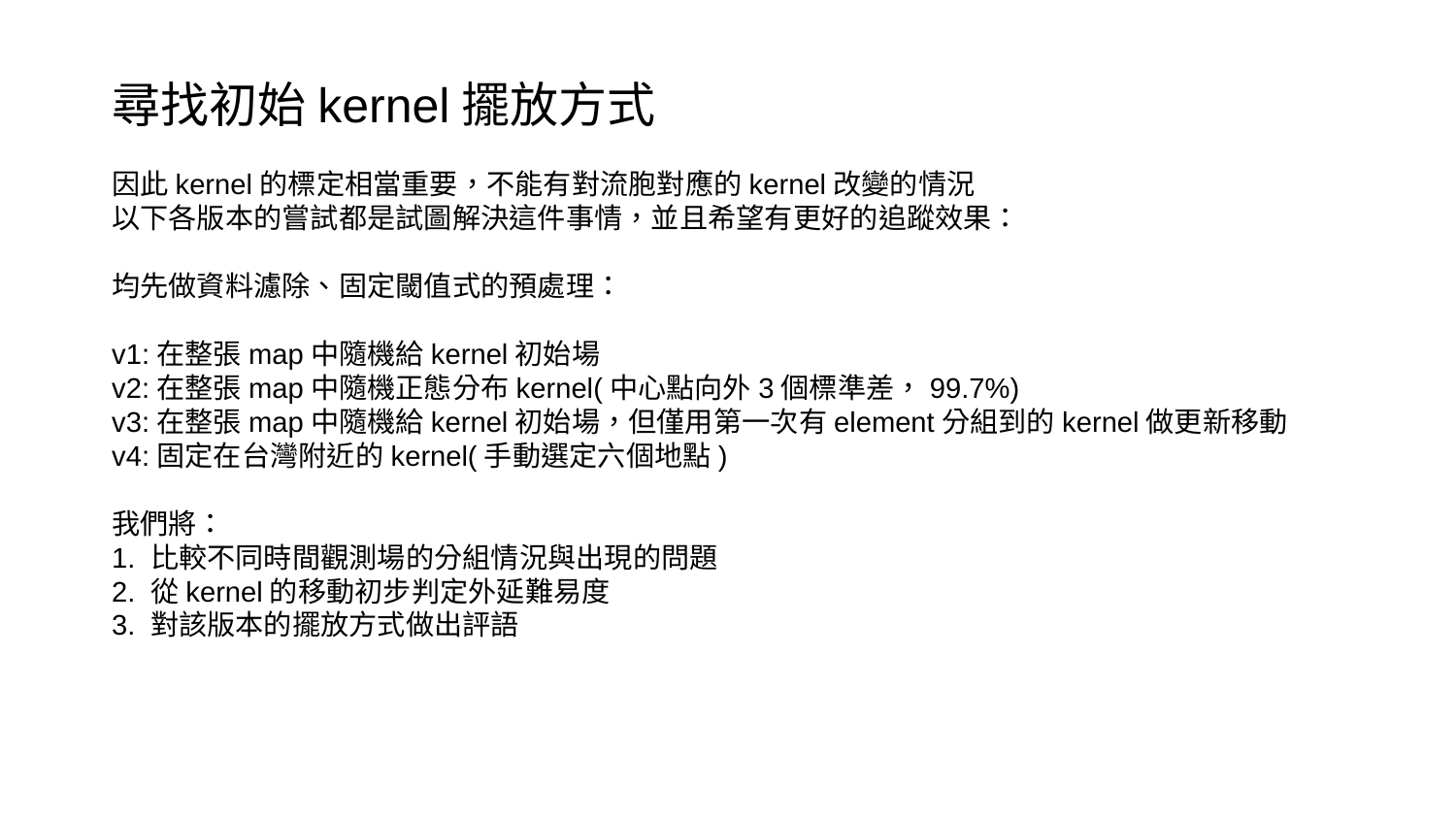

尋找初始kernel擺放方式

因此kernel的標定相當重要，不能有對流胞對應的kernel改變的情況
以下各版本的嘗試都是試圖解決這件事情，並且希望有更好的追蹤效果：

均先做資料濾除、固定閾值式的預處理：

v1:在整張map中隨機給kernel初始場
v2:在整張map中隨機正態分布kernel(中心點向外3個標準差，99.7%)
v3:在整張map中隨機給kernel初始場，但僅用第一次有element分組到的kernel做更新移動
v4:固定在台灣附近的kernel(手動選定六個地點)

我們將：
1. 比較不同時間觀測場的分組情況與出現的問題
2. 從kernel的移動初步判定外延難易度
3. 對該版本的擺放方式做出評語